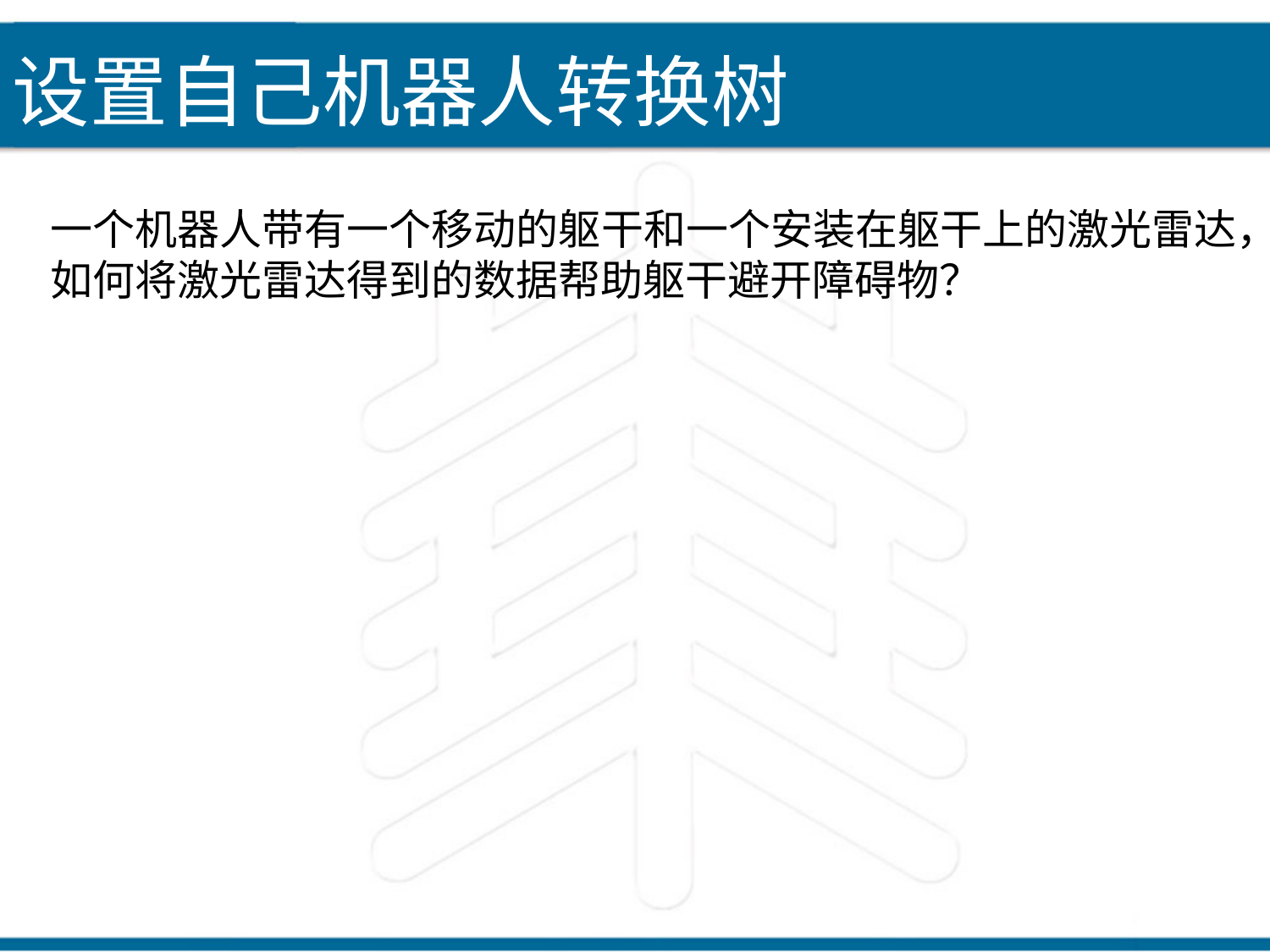

设置自己机器人转换树
一个机器人带有一个移动的躯干和一个安装在躯干上的激光雷达，如何将激光雷达得到的数据帮助躯干避开障碍物？